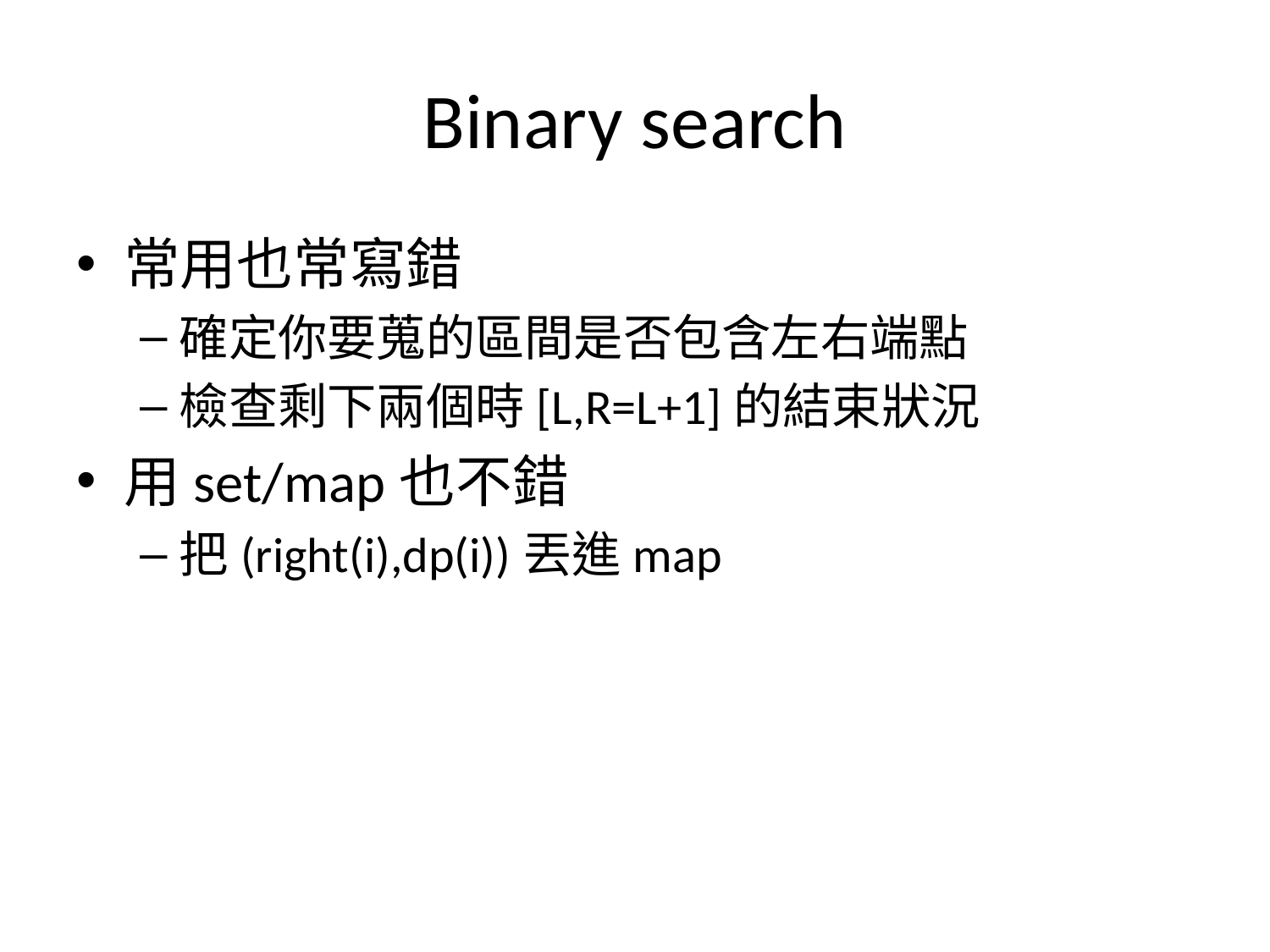

# Binary search
常用也常寫錯
確定你要蒐的區間是否包含左右端點
檢查剩下兩個時[L,R=L+1]的結束狀況
用set/map也不錯
把(right(i),dp(i))丟進map